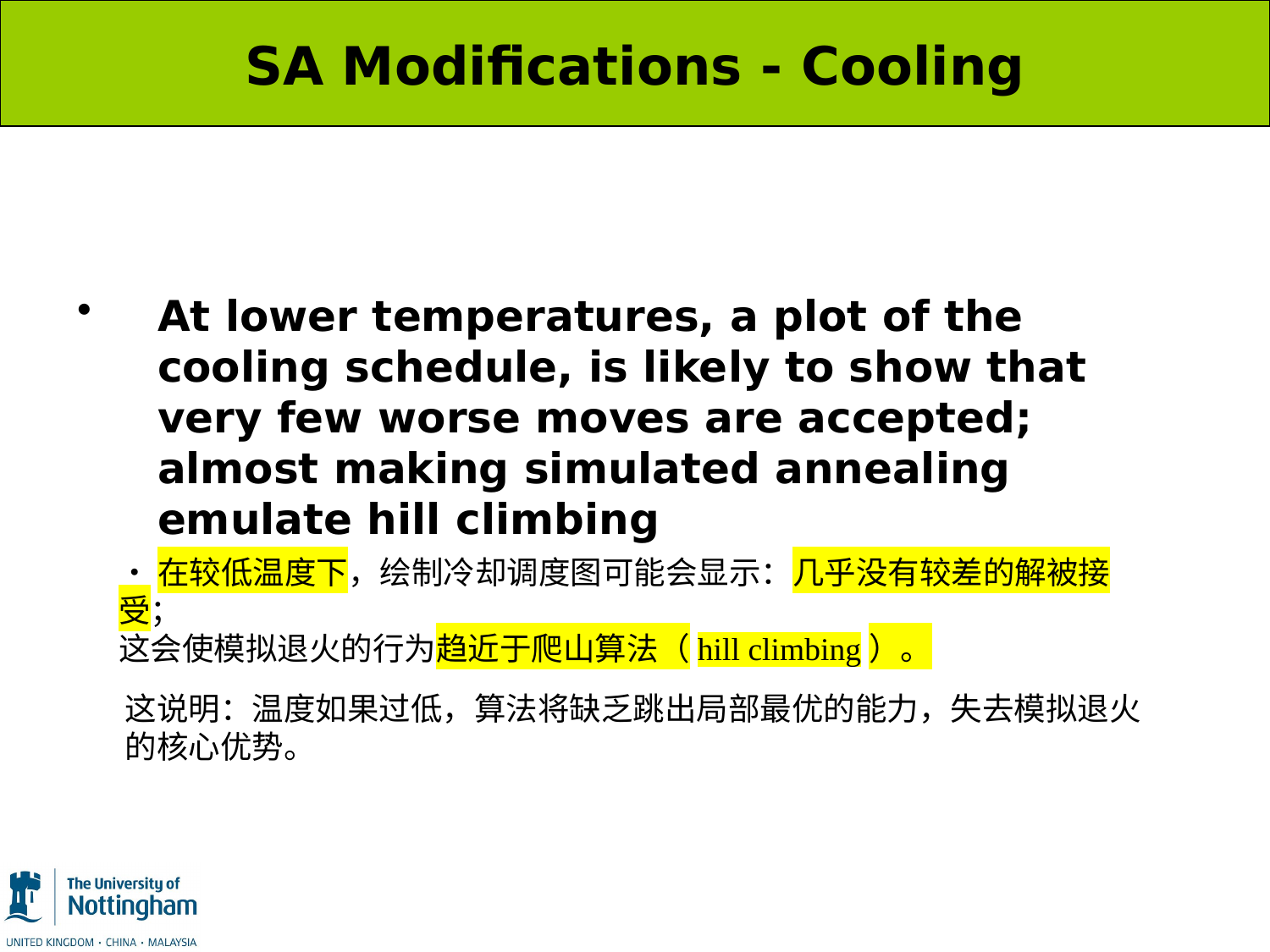

# SA Modifications - Cooling

At lower temperatures, a plot of the cooling schedule, is likely to show that very few worse moves are accepted; almost making simulated annealing emulate hill climbing

•在较低温度下，绘制冷却调度图可能会显示：几乎没有较差的解被接受；
这会使模拟退火的行为趋近于爬山算法（hill climbing）。
这说明：温度如果过低，算法将缺乏跳出局部最优的能力，失去模拟退火的核心优势。